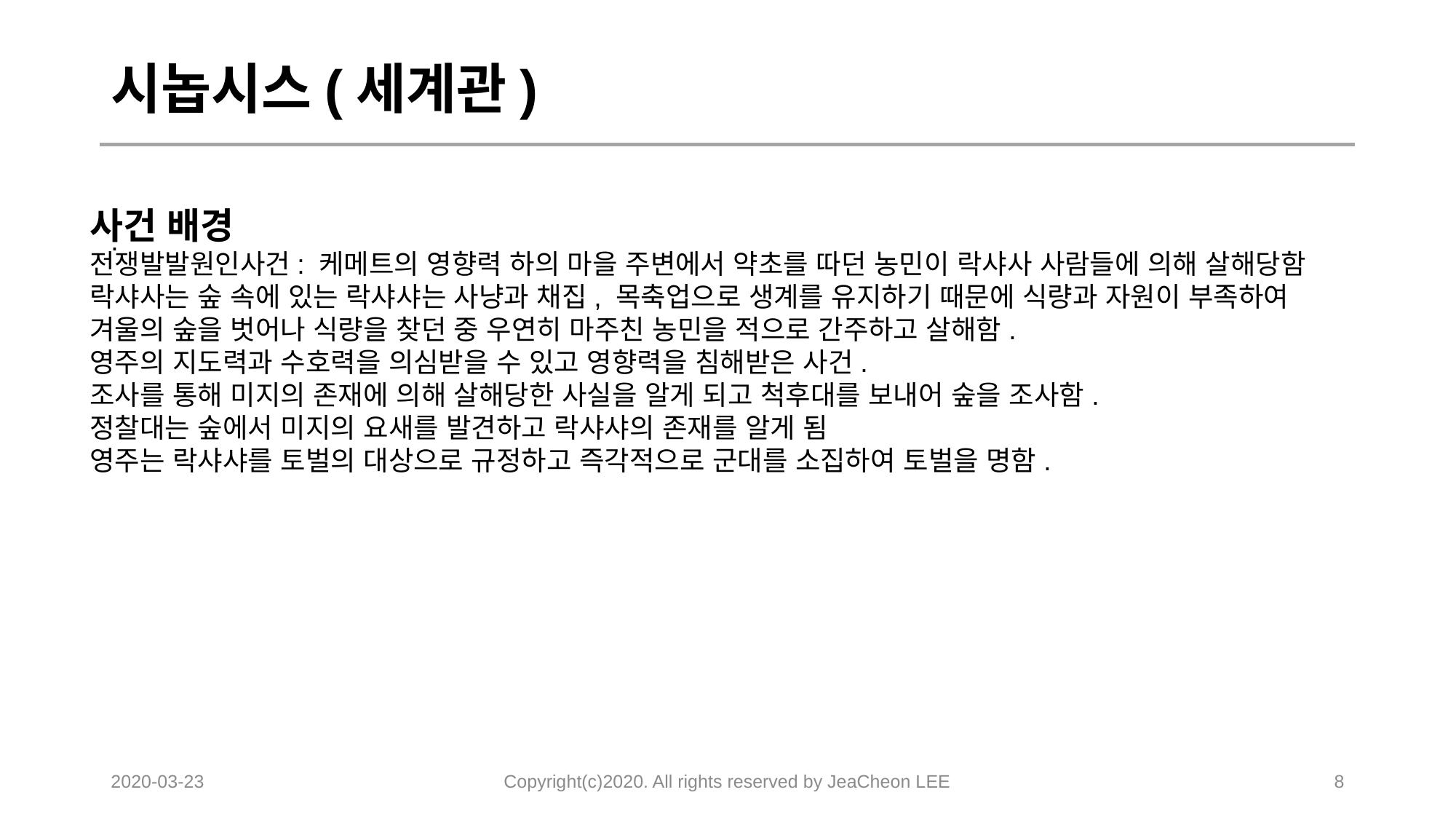

# 시놉시스(세계관)
사건 배경
전쟁발발원인사건: 케메트의 영향력 하의 마을 주변에서 약초를 따던 농민이 락샤사 사람들에 의해 살해당함
락샤사는 숲 속에 있는 락샤샤는 사냥과 채집, 목축업으로 생계를 유지하기 때문에 식량과 자원이 부족하여 겨울의 숲을 벗어나 식량을 찾던 중 우연히 마주친 농민을 적으로 간주하고 살해함.
영주의 지도력과 수호력을 의심받을 수 있고 영향력을 침해받은 사건.
조사를 통해 미지의 존재에 의해 살해당한 사실을 알게 되고 척후대를 보내어 숲을 조사함.
정찰대는 숲에서 미지의 요새를 발견하고 락샤샤의 존재를 알게 됨
영주는 락샤샤를 토벌의 대상으로 규정하고 즉각적으로 군대를 소집하여 토벌을 명함.

.
2020-03-23
Copyright(c)2020. All rights reserved by JeaCheon LEE
8